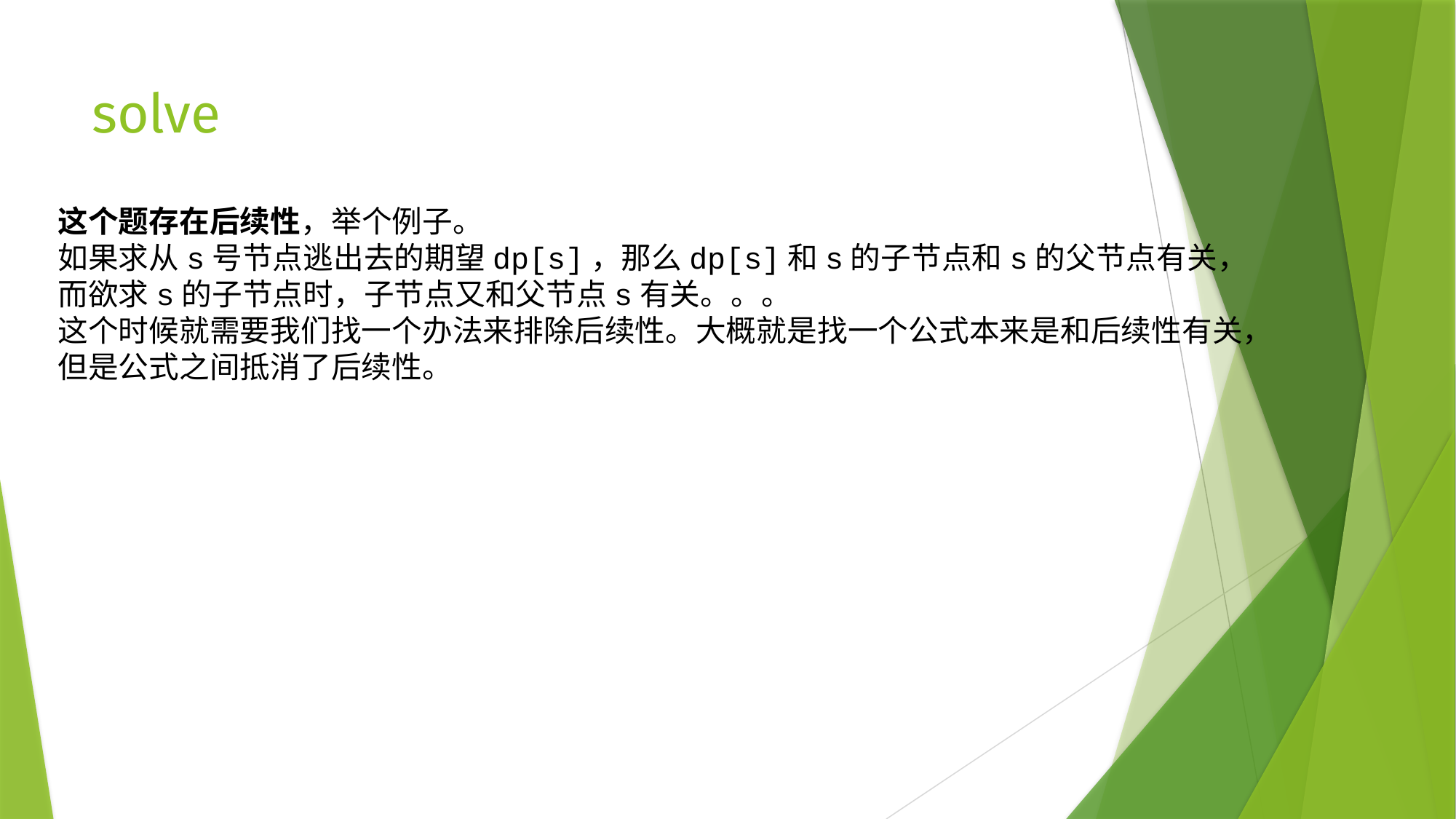

# solve
这个题存在后续性，举个例子。
如果求从s号节点逃出去的期望dp[s]，那么dp[s]和s的子节点和s的父节点有关，
而欲求s的子节点时，子节点又和父节点s有关。。。
这个时候就需要我们找一个办法来排除后续性。大概就是找一个公式本来是和后续性有关，
但是公式之间抵消了后续性。